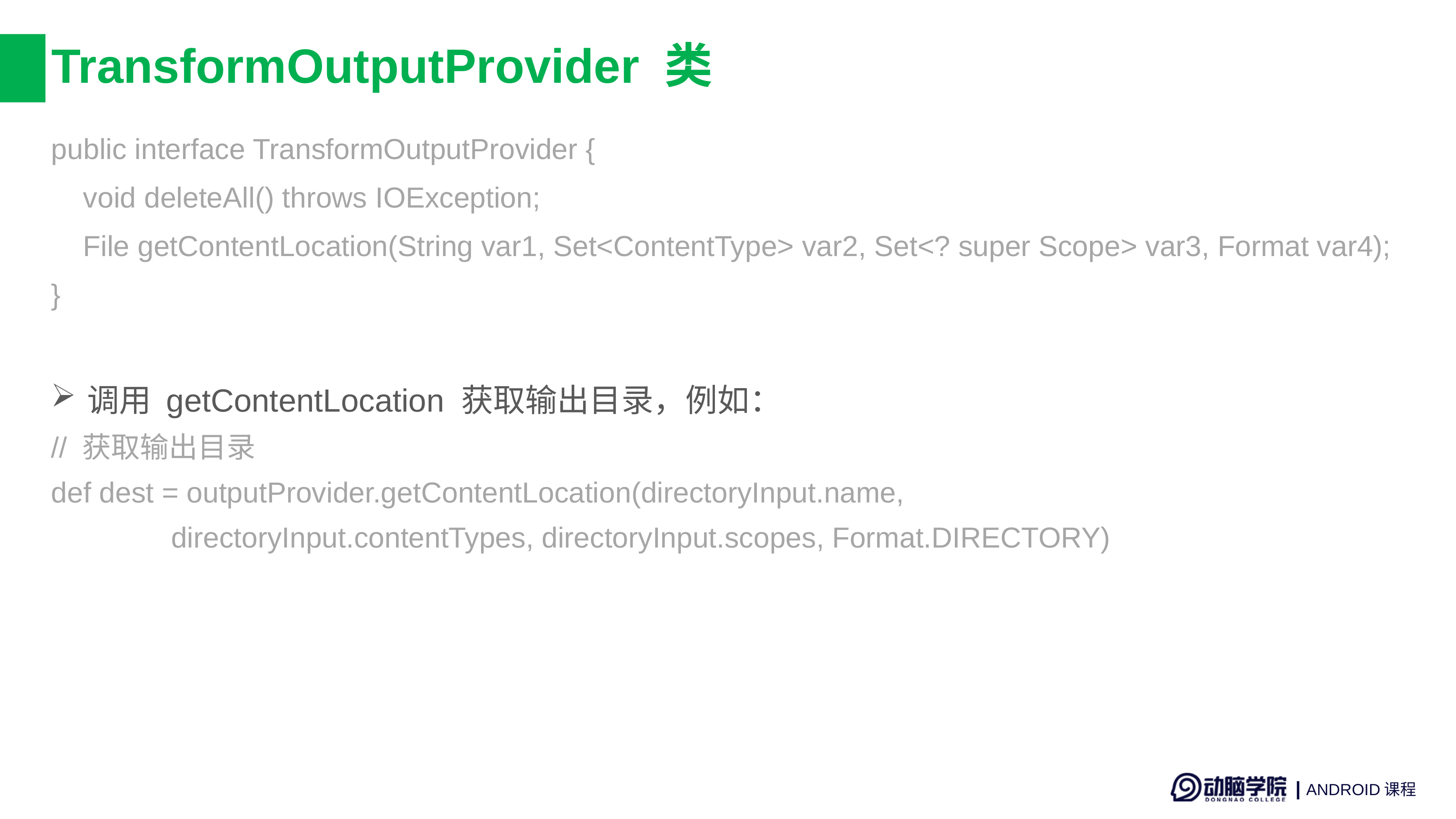

# TransformOutputProvider 类
public interface TransformOutputProvider {
    void deleteAll() throws IOException;
    File getContentLocation(String var1, Set<ContentType> var2, Set<? super Scope> var3, Format var4);
}

调用 getContentLocation 获取输出目录，例如：
// 获取输出目录
def dest = outputProvider.getContentLocation(directoryInput.name,
               directoryInput.contentTypes, directoryInput.scopes, Format.DIRECTORY)